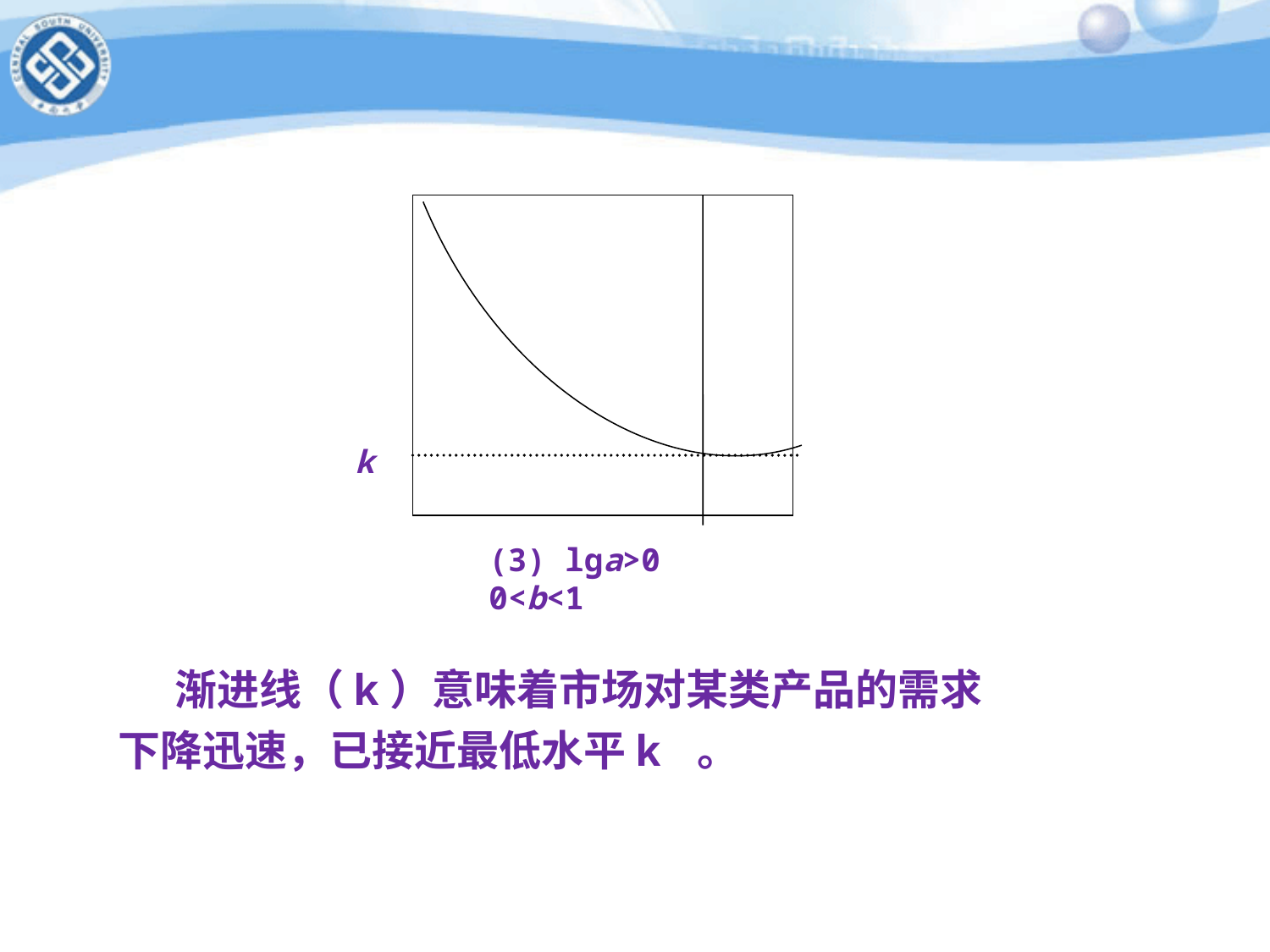

k

(3) lga>0 0<b<1
    渐进线（k）意味着市场对某类产品的需求
下降迅速，已接近最低水平k 。